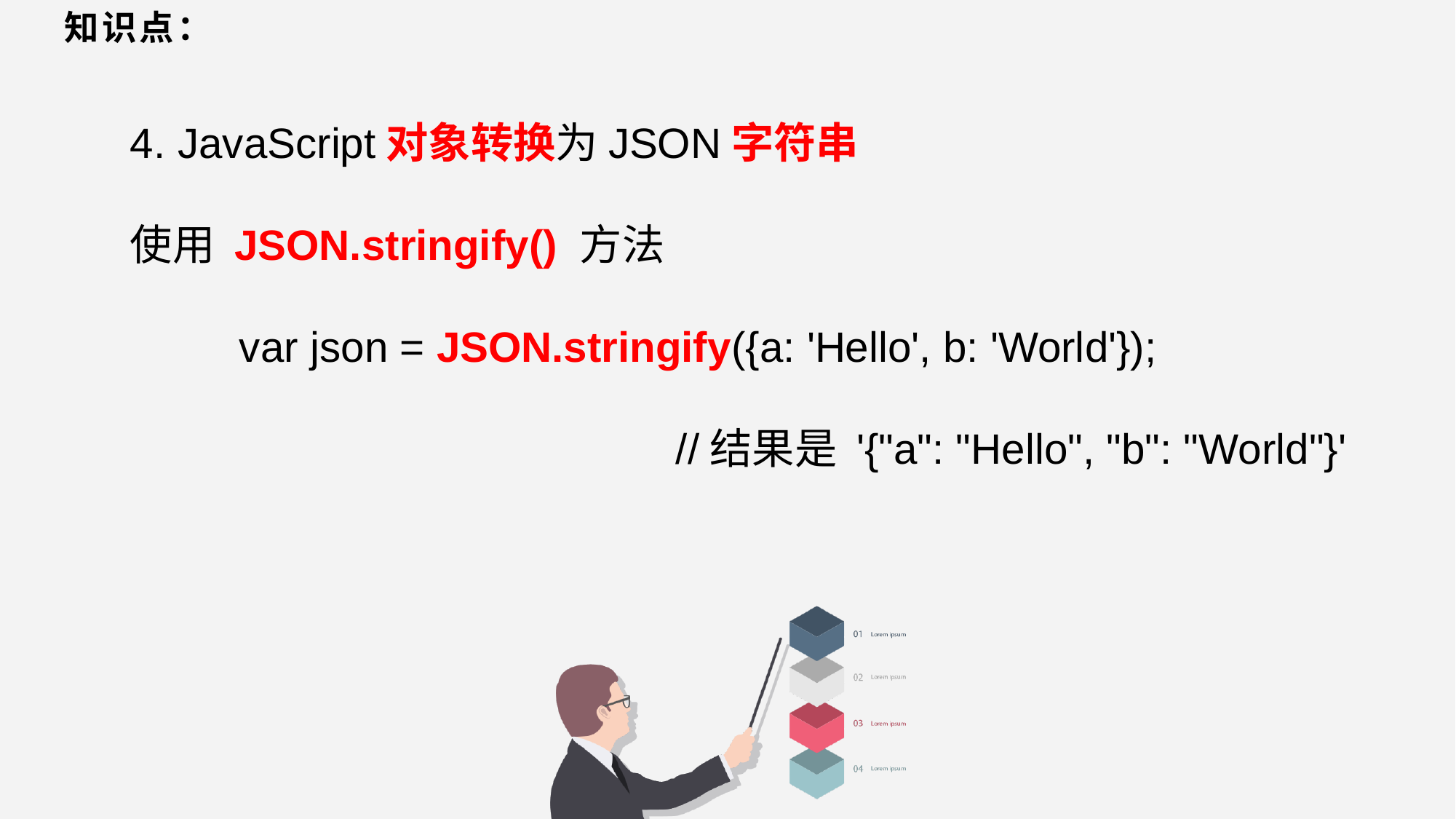

# 知识点：
4. JavaScript对象转换为JSON字符串

使用 JSON.stringify() 方法

	var json = JSON.stringify({a: 'Hello', b: 'World'});

					//结果是 '{"a": "Hello", "b": "World"}'